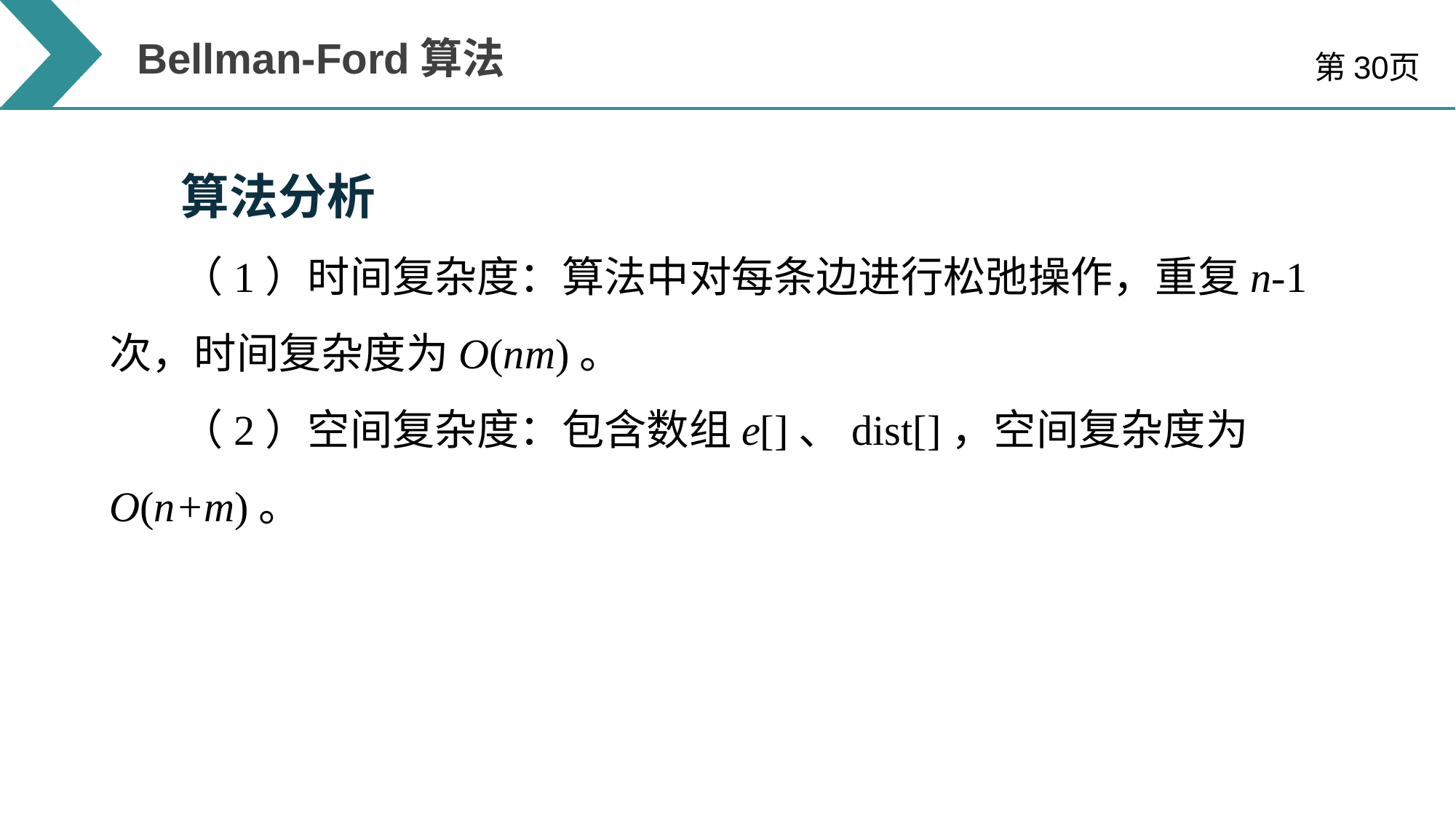

Bellman-Ford算法
第30页
算法分析
（1）时间复杂度：算法中对每条边进行松弛操作，重复n-1次，时间复杂度为O(nm)。
（2）空间复杂度：包含数组e[]、dist[]，空间复杂度为O(n+m)。